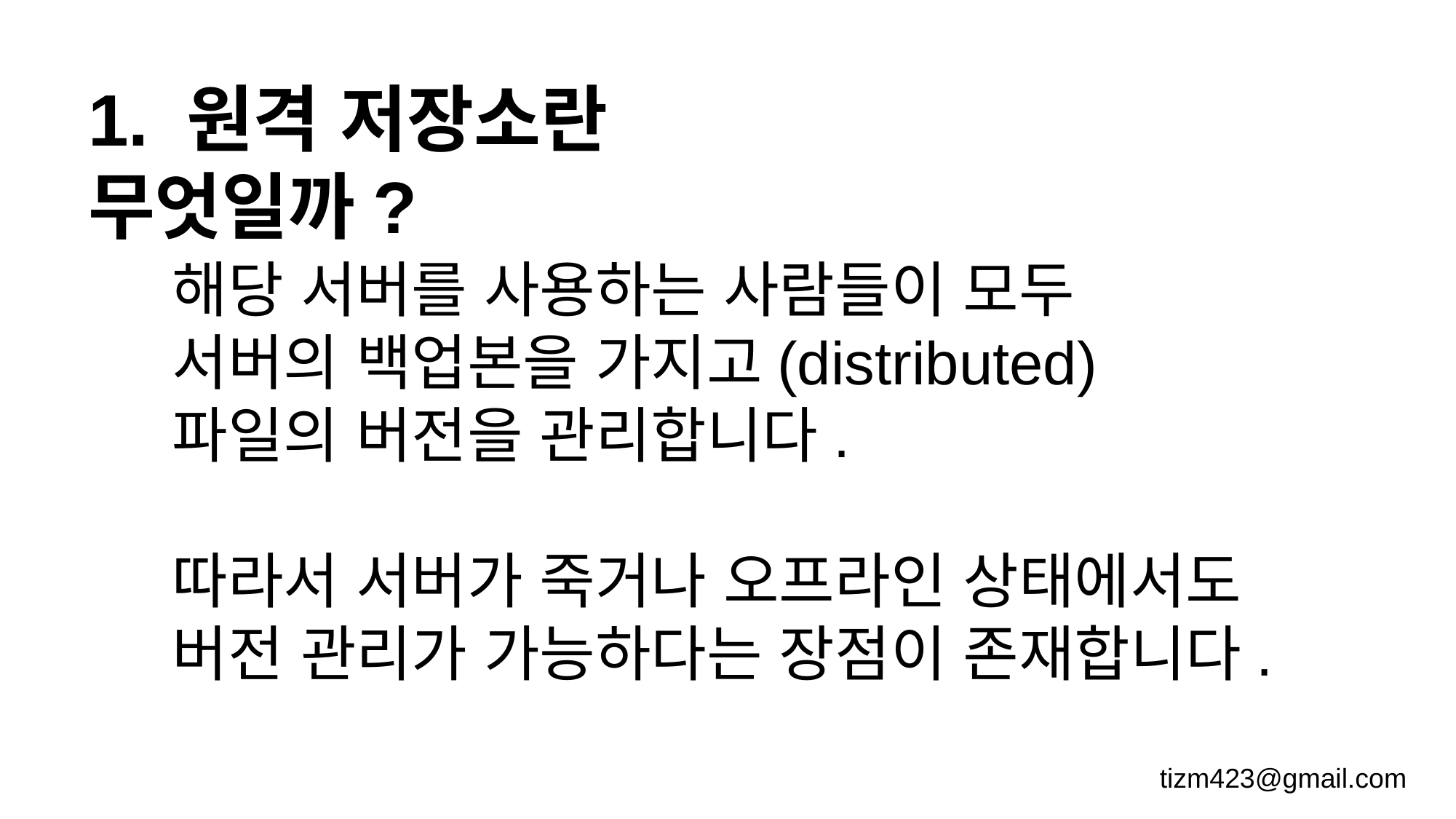

1. 원격 저장소란 무엇일까?
해당 서버를 사용하는 사람들이 모두
서버의 백업본을 가지고(distributed) 파일의 버전을 관리합니다.

따라서 서버가 죽거나 오프라인 상태에서도 버전 관리가 가능하다는 장점이 존재합니다.
tizm423@gmail.com